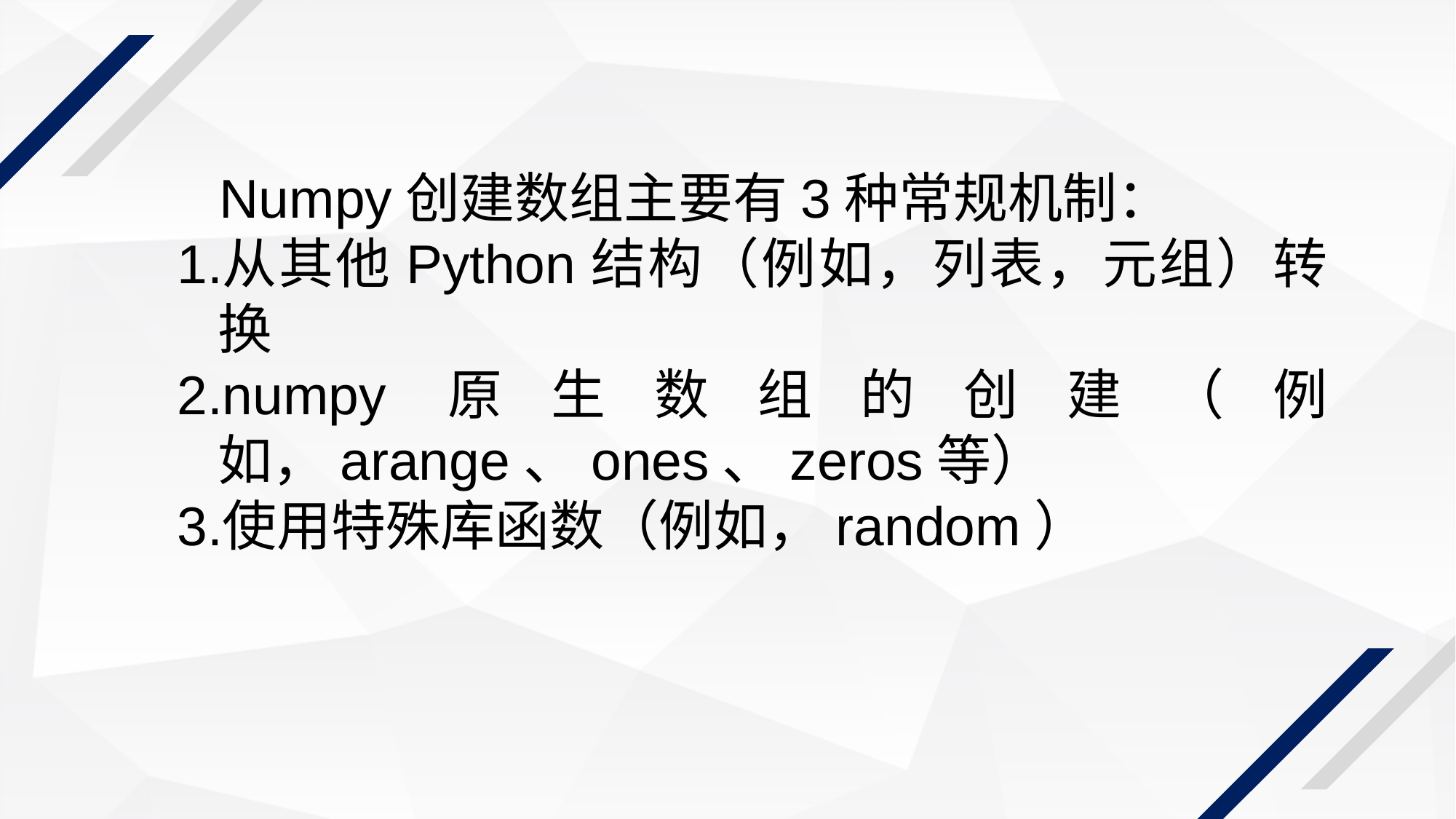

Numpy创建数组主要有3种常规机制：
从其他Python结构（例如，列表，元组）转换
numpy原生数组的创建（例如，arange、ones、zeros等）
使用特殊库函数（例如，random）